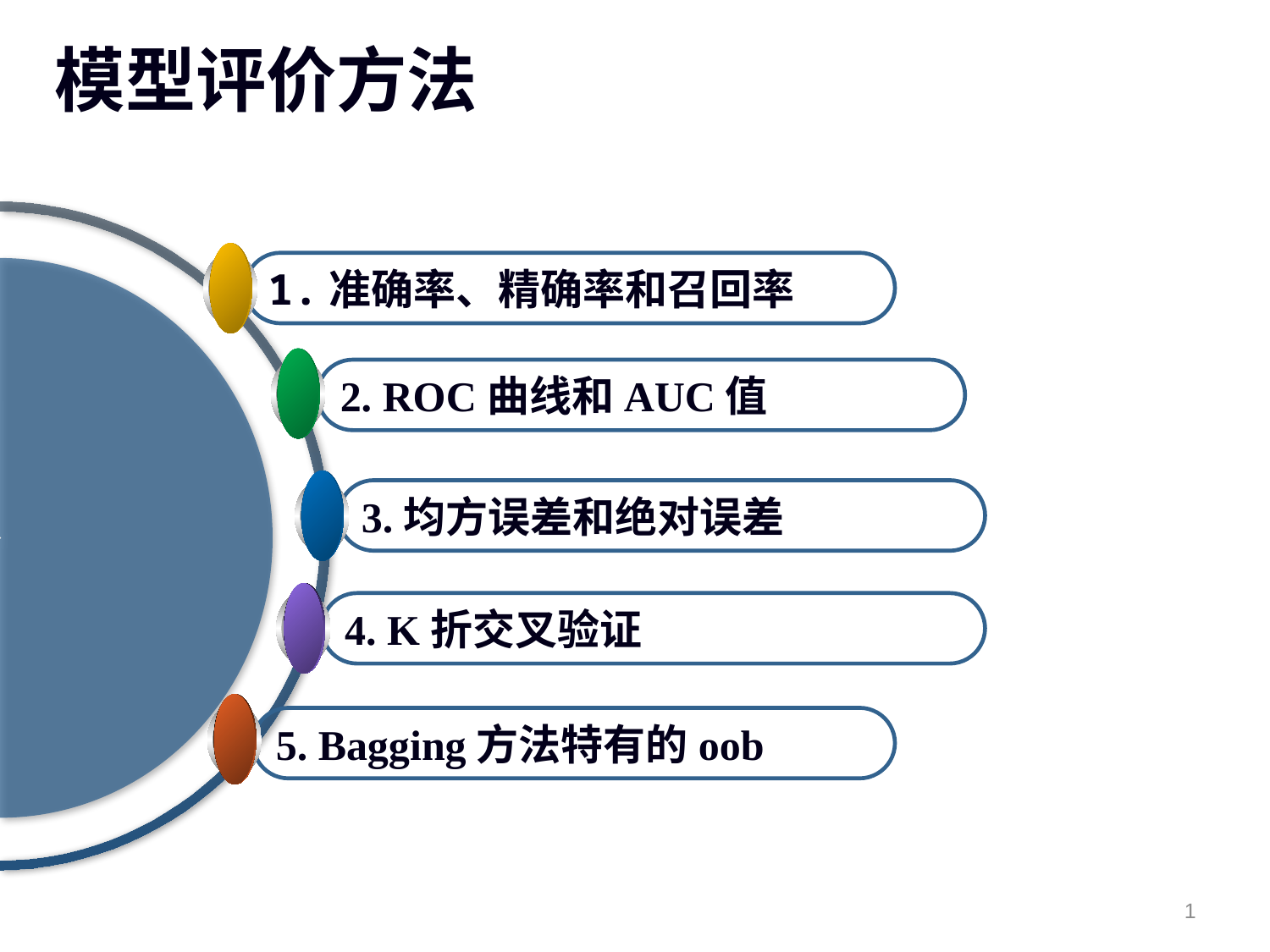

# 模型评价方法

1.准确率、精确率和召回率

2. ROC曲线和AUC值

3.均方误差和绝对误差

4. K折交叉验证

5. Bagging方法特有的oob